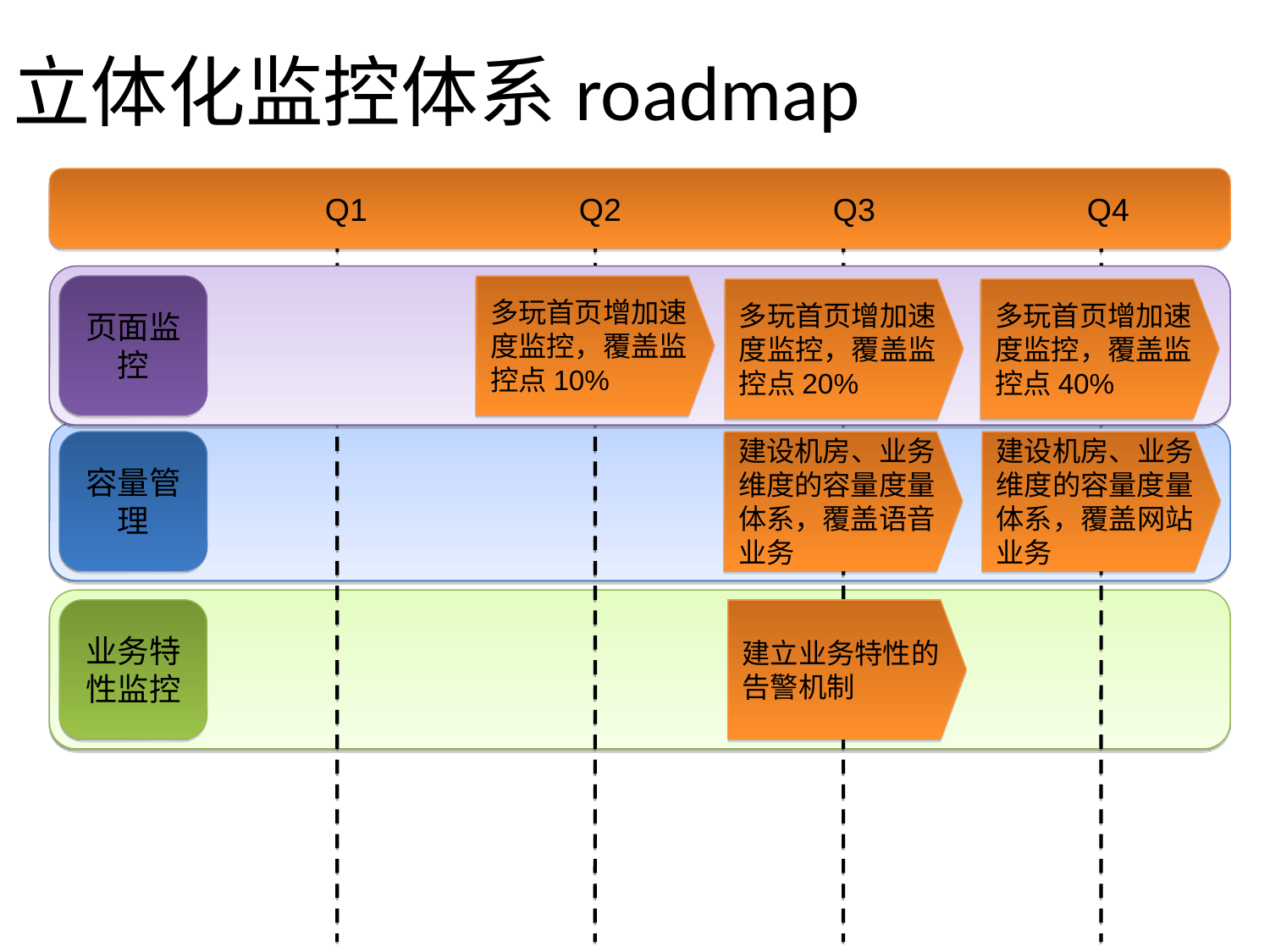

立体化监控体系roadmap
		Q1		Q2		Q3		Q4

页面监控
多玩首页增加速度监控，覆盖监控点10%
多玩首页增加速度监控，覆盖监控点20%
多玩首页增加速度监控，覆盖监控点40%

容量管理
建设机房、业务维度的容量度量体系，覆盖语音业务
建设机房、业务维度的容量度量体系，覆盖网站业务

业务特性监控
建立业务特性的告警机制